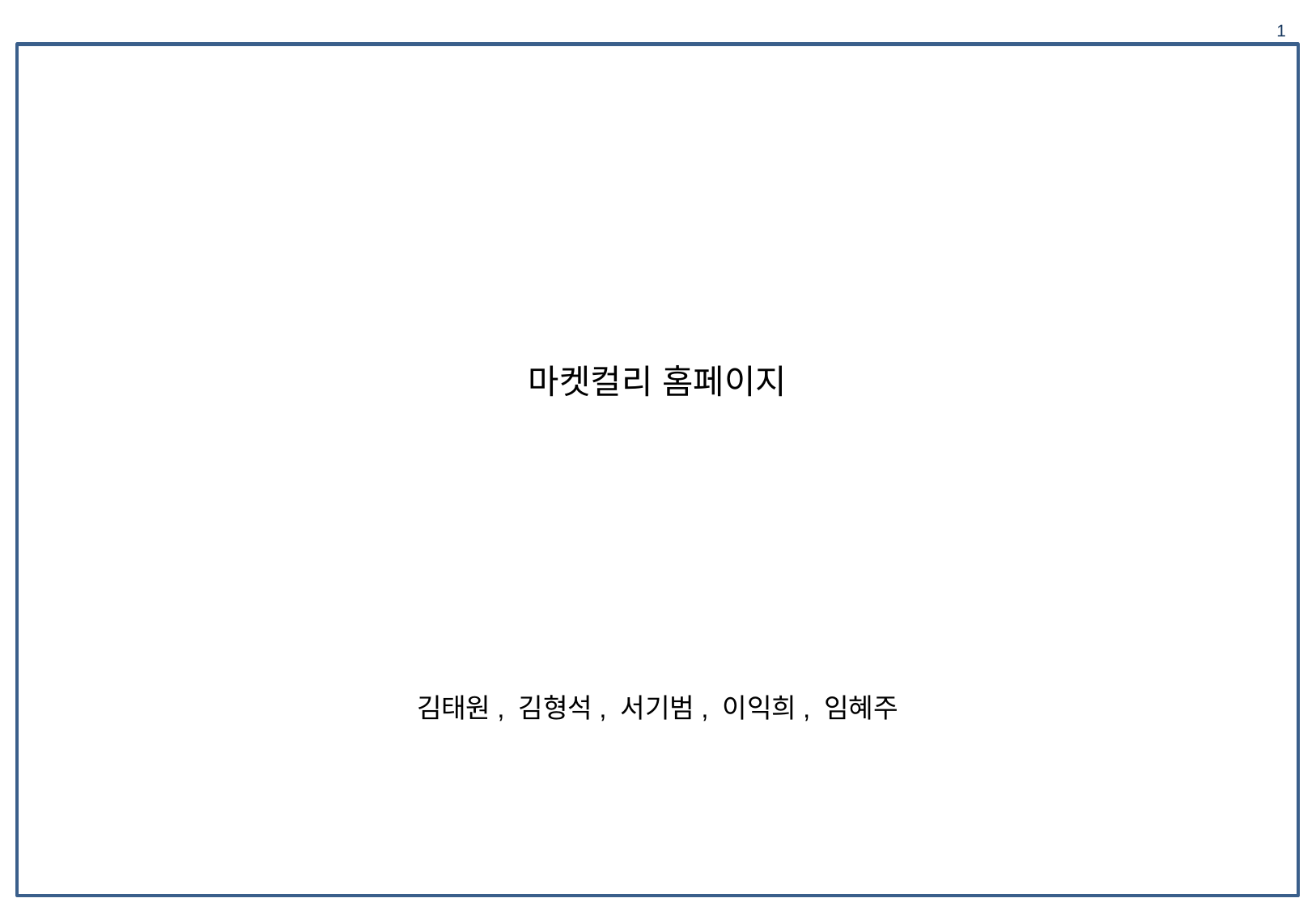

1
# 마켓컬리 홈페이지
김태원, 김형석, 서기범, 이익희, 임혜주